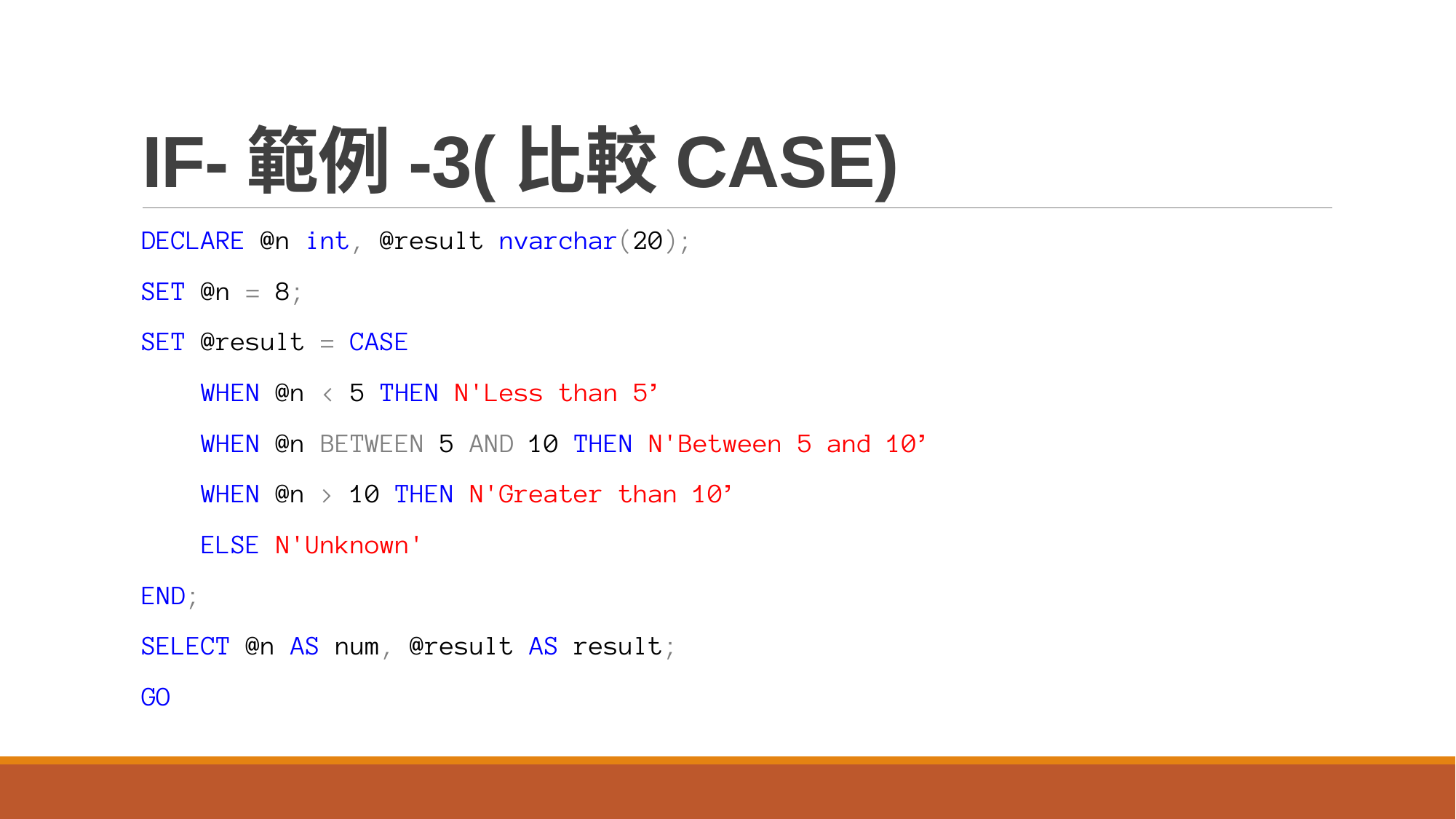

# IF-範例-3(比較CASE)
DECLARE @n int, @result nvarchar(20);
SET @n = 8;
SET @result = CASE
    WHEN @n < 5 THEN N'Less than 5’
    WHEN @n BETWEEN 5 AND 10 THEN N'Between 5 and 10’
    WHEN @n > 10 THEN N'Greater than 10’
    ELSE N'Unknown'
END;
SELECT @n AS num, @result AS result;
GO